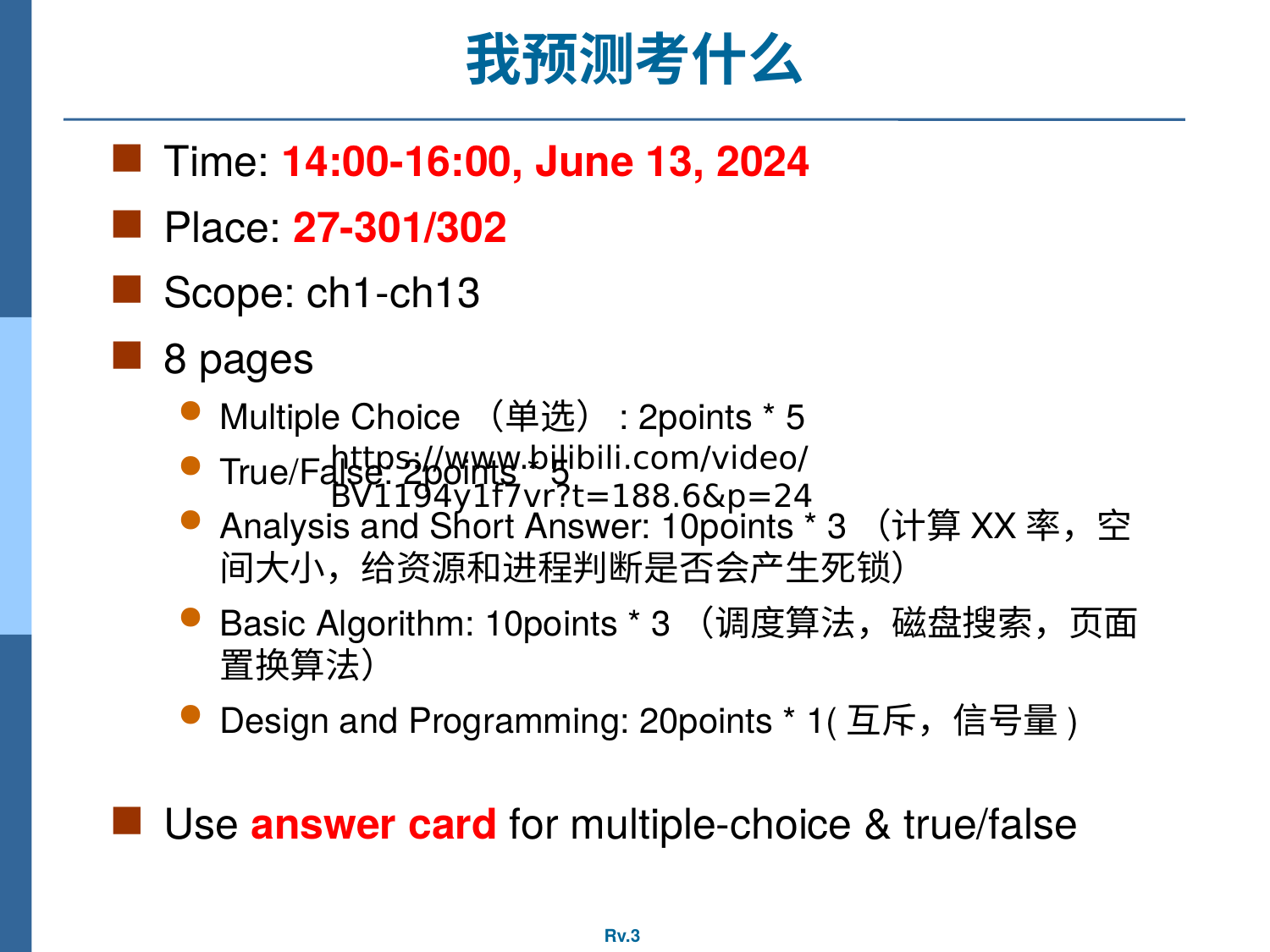

# 我预测考什么
Time: 14:00-16:00, June 13, 2024
Place: 27-301/302
Scope: ch1-ch13
8 pages
Multiple Choice（单选）: 2points * 5
True/False: 2points * 5
Analysis and Short Answer: 10points * 3（计算XX率，空间大小，给资源和进程判断是否会产生死锁）
Basic Algorithm: 10points * 3（调度算法，磁盘搜索，页面置换算法）
Design and Programming: 20points * 1(互斥，信号量)

Use answer card for multiple-choice & true/false
https://www.bilibili.com/video/BV1194y1f7vr?t=188.6&p=24